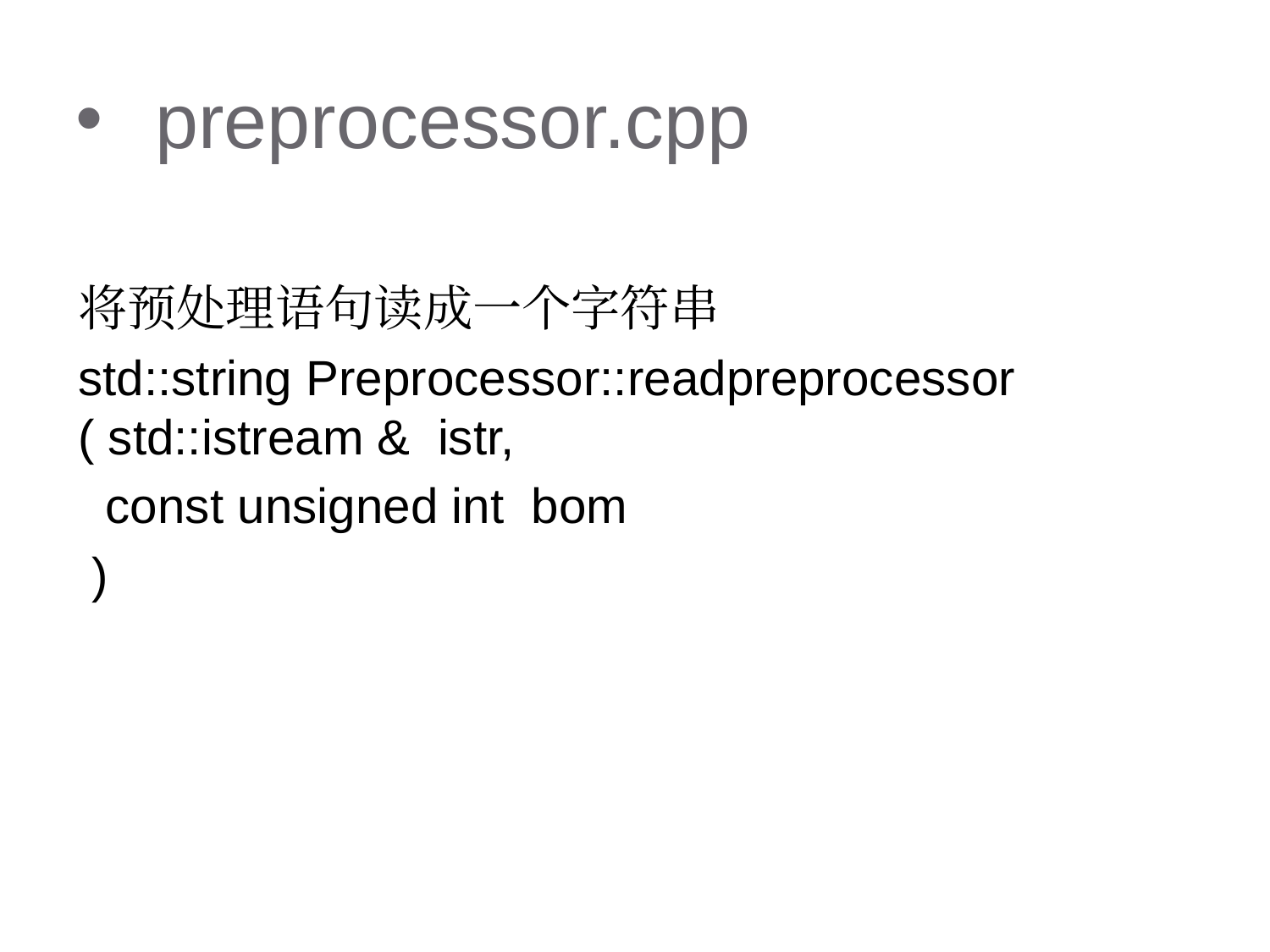

# preprocessor.cpp
将预处理语句读成一个字符串
std::string Preprocessor::readpreprocessor  ( std::istream &  istr,
  const unsigned int  bom
 )